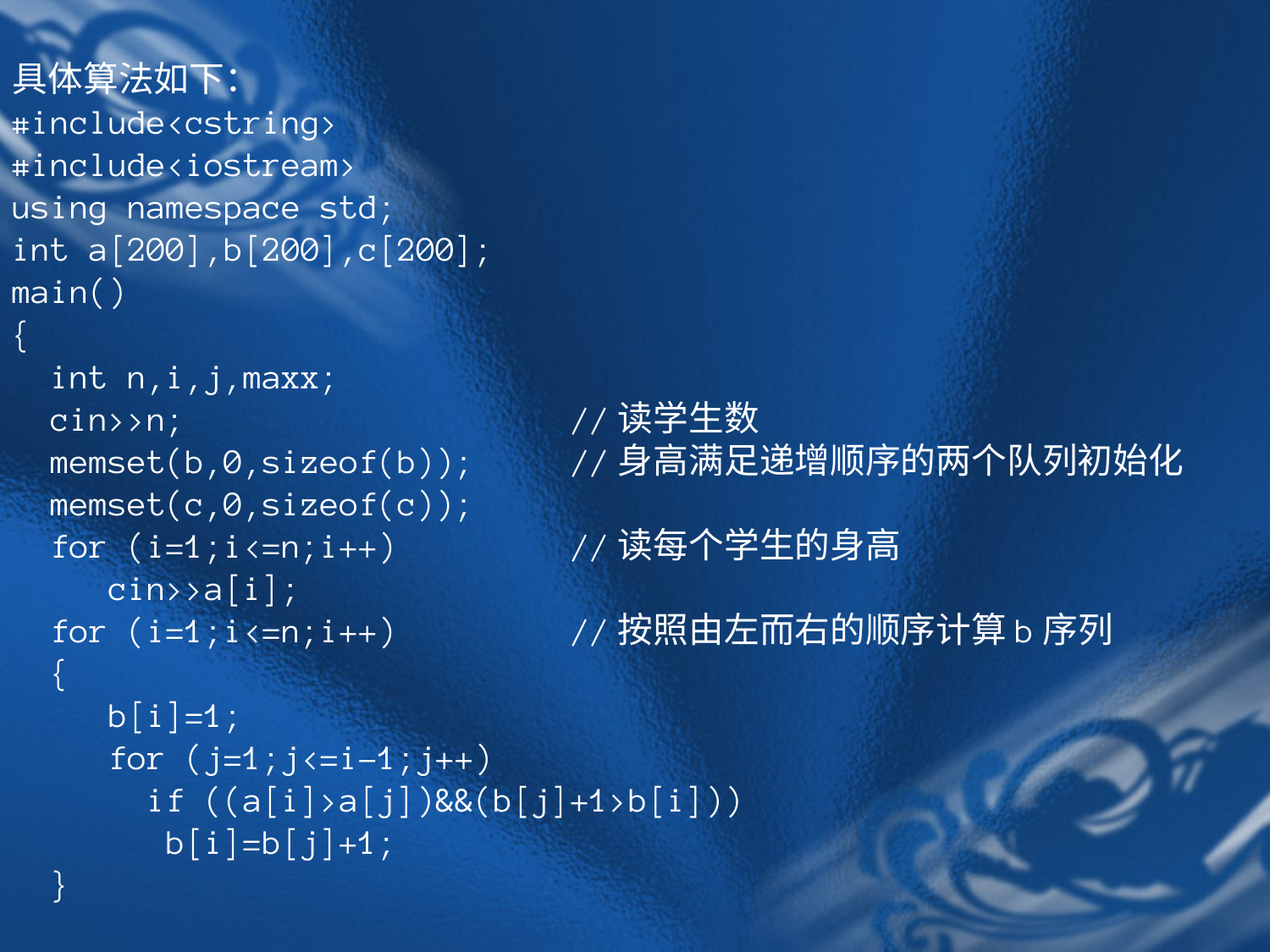

具体算法如下：
#include<cstring>
#include<iostream>
using namespace std;
int a[200],b[200],c[200];
main()
{
  int n,i,j,maxx;
  cin>>n;                    //读学生数
  memset(b,0,sizeof(b));     //身高满足递增顺序的两个队列初始化
  memset(c,0,sizeof(c));
  for (i=1;i<=n;i++)         //读每个学生的身高
     cin>>a[i];
  for (i=1;i<=n;i++)         //按照由左而右的顺序计算b序列
  {
     b[i]=1;
     for (j=1;j<=i-1;j++)
       if ((a[i]>a[j])&&(b[j]+1>b[i]))
        b[i]=b[j]+1;
  }